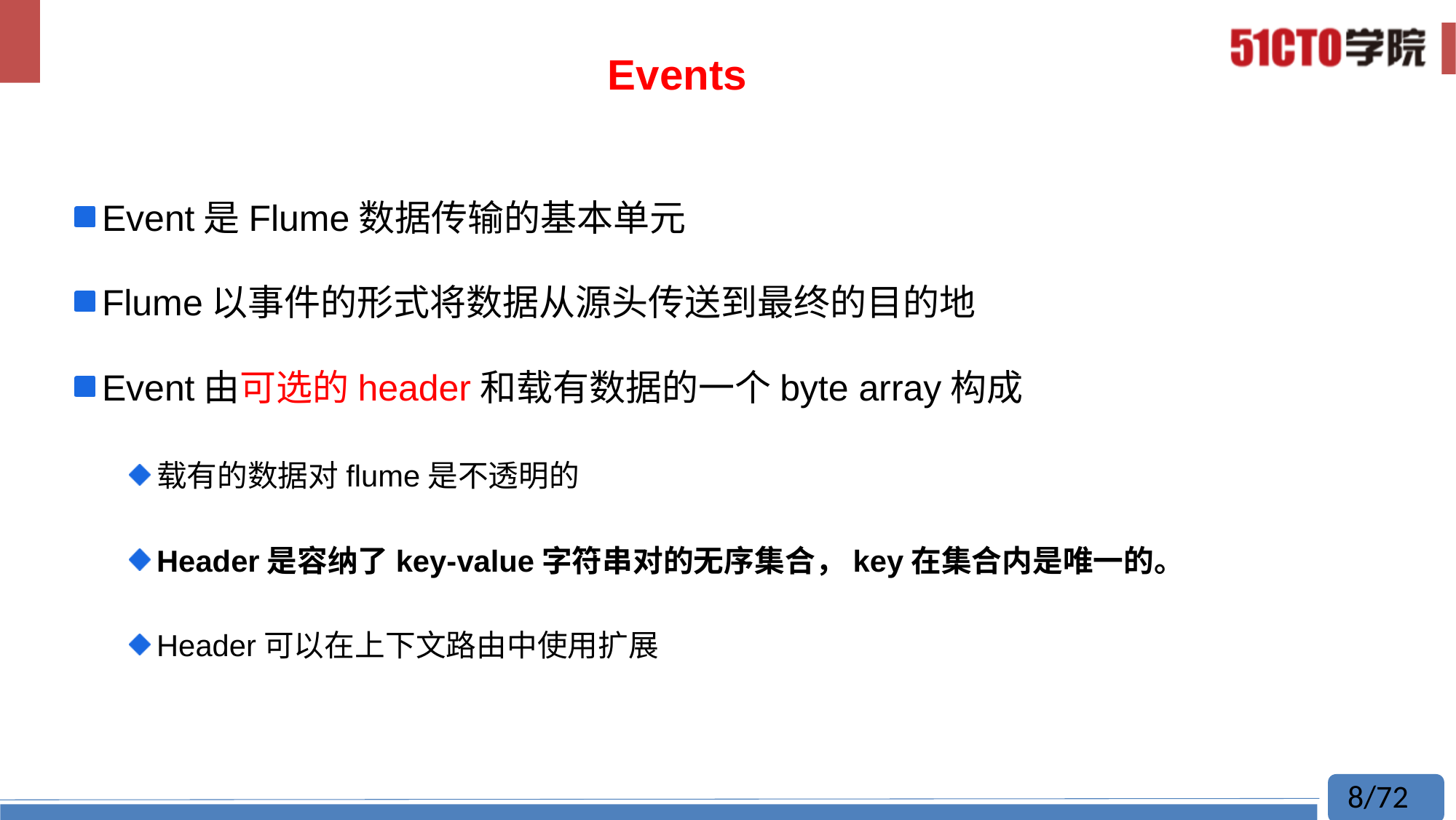

# Events
Event是Flume数据传输的基本单元
Flume以事件的形式将数据从源头传送到最终的目的地
Event由可选的header和载有数据的一个byte array构成
载有的数据对flume是不透明的
Header是容纳了key-value字符串对的无序集合，key在集合内是唯一的。
Header可以在上下文路由中使用扩展